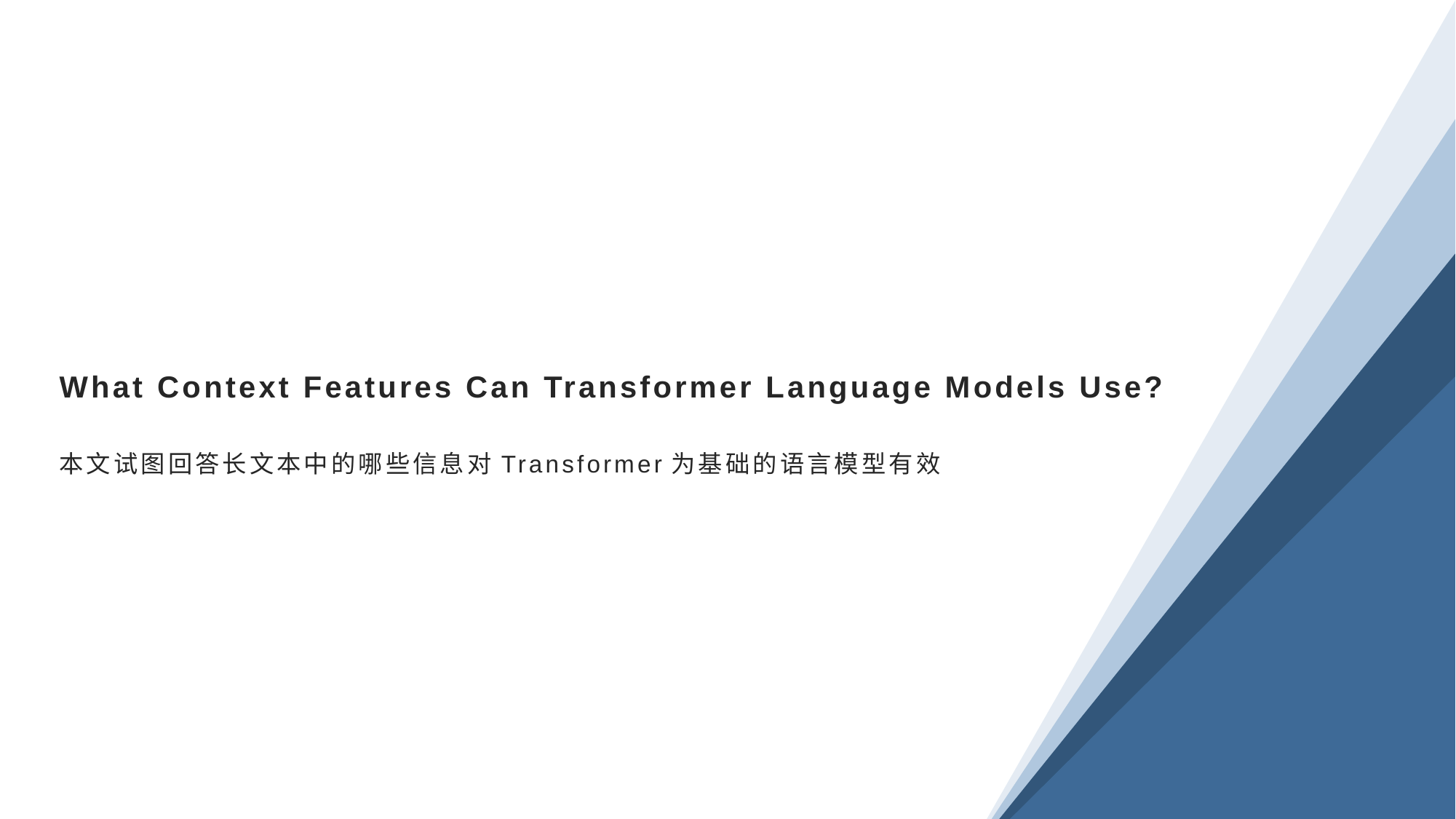

# What Context Features Can Transformer Language Models Use?
本文试图回答长文本中的哪些信息对Transformer为基础的语言模型有效